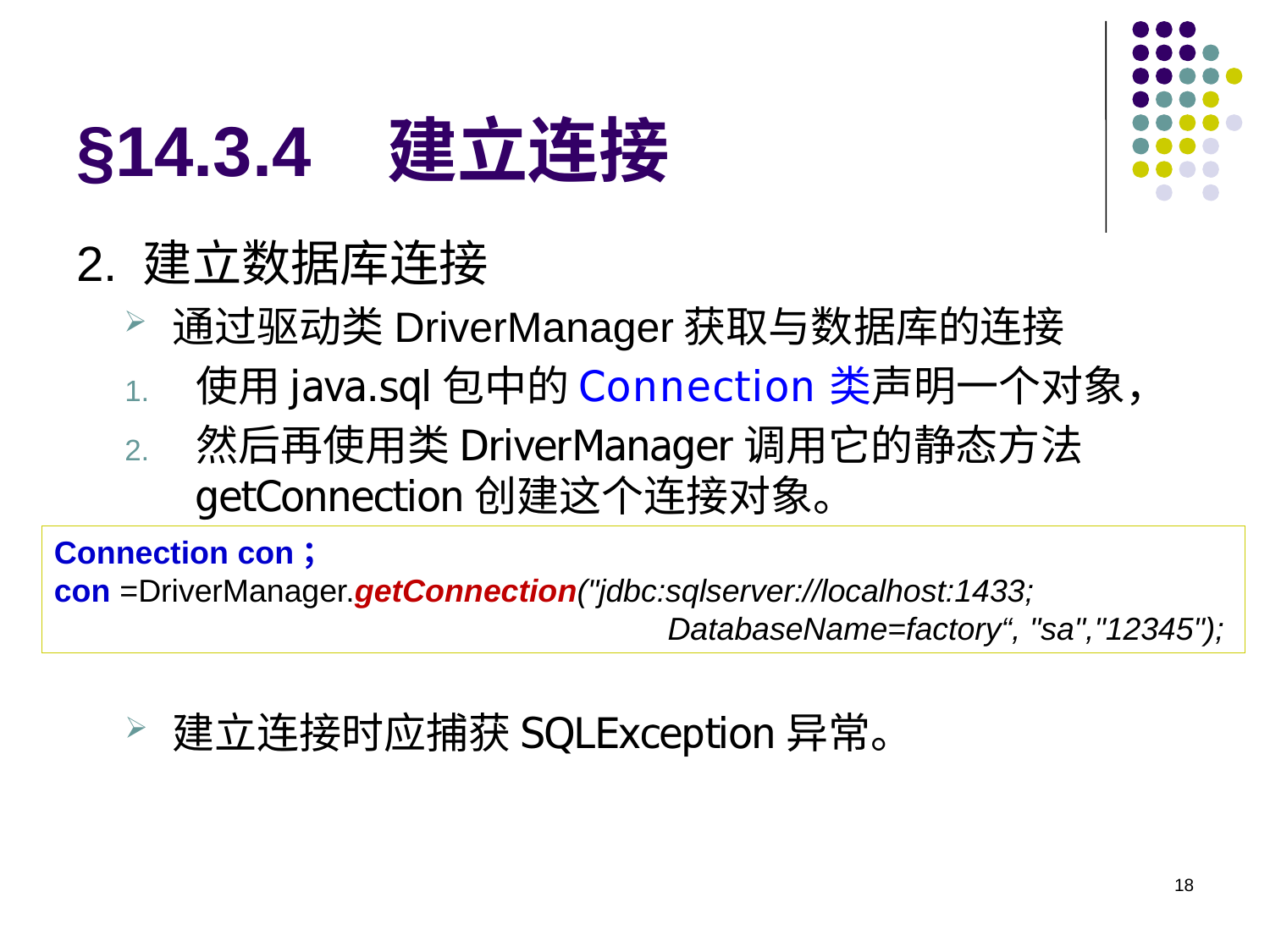

# §14.3.4   建立连接
2. 建立数据库连接
通过驱动类DriverManager获取与数据库的连接
使用java.sql包中的Connection类声明一个对象，
然后再使用类DriverManager调用它的静态方法getConnection创建这个连接对象。

建立连接时应捕获SQLException异常。

Connection con；
con =DriverManager.getConnection("jdbc:sqlserver://localhost:1433;
                                                                     DatabaseName=factory“, "sa","12345");
18